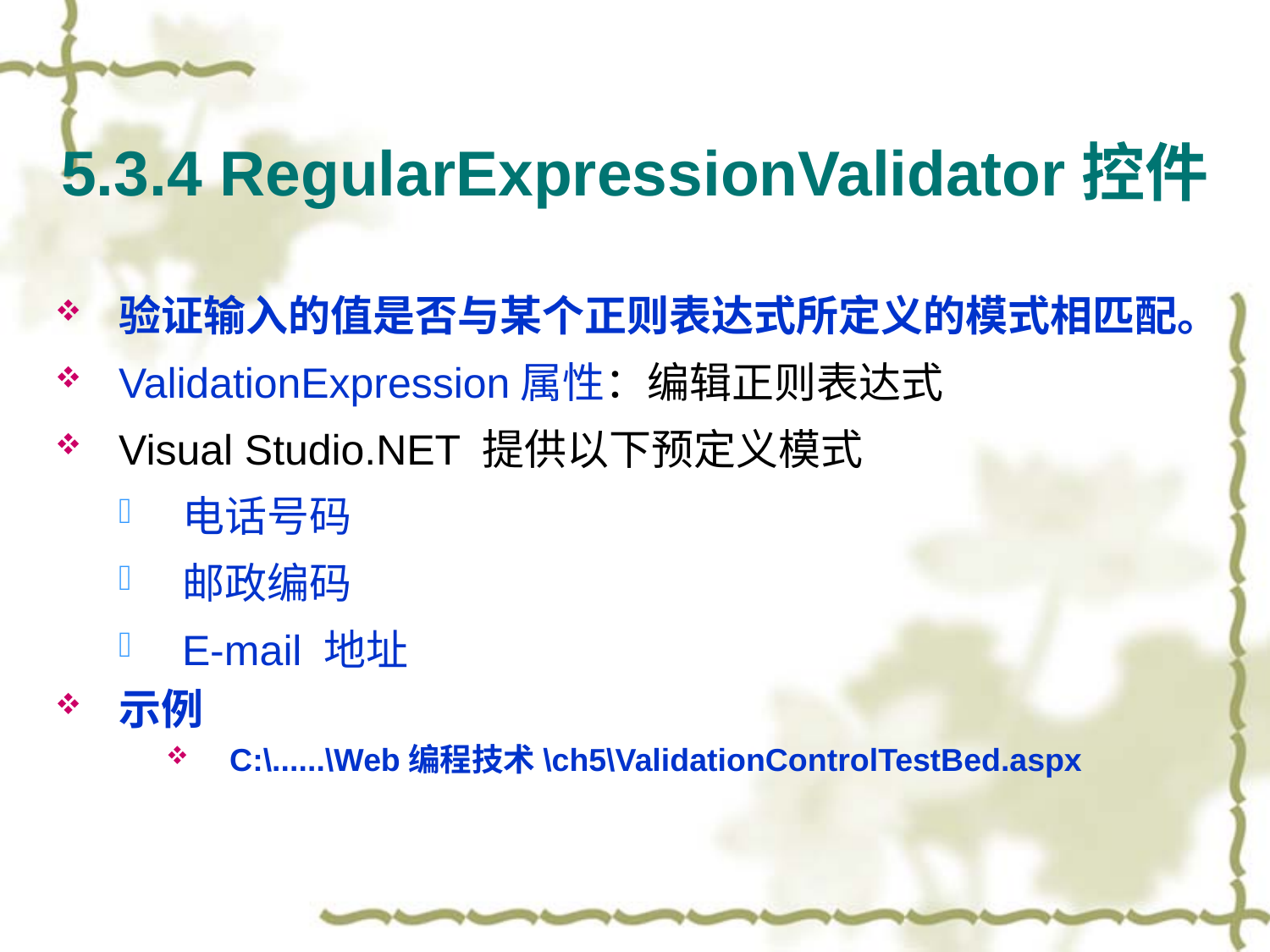

# 5.3.4 RegularExpressionValidator控件
验证输入的值是否与某个正则表达式所定义的模式相匹配。
ValidationExpression属性：编辑正则表达式
Visual Studio.NET 提供以下预定义模式
电话号码
邮政编码
E-mail 地址
示例
C:\......\Web编程技术\ch5\ValidationControlTestBed.aspx